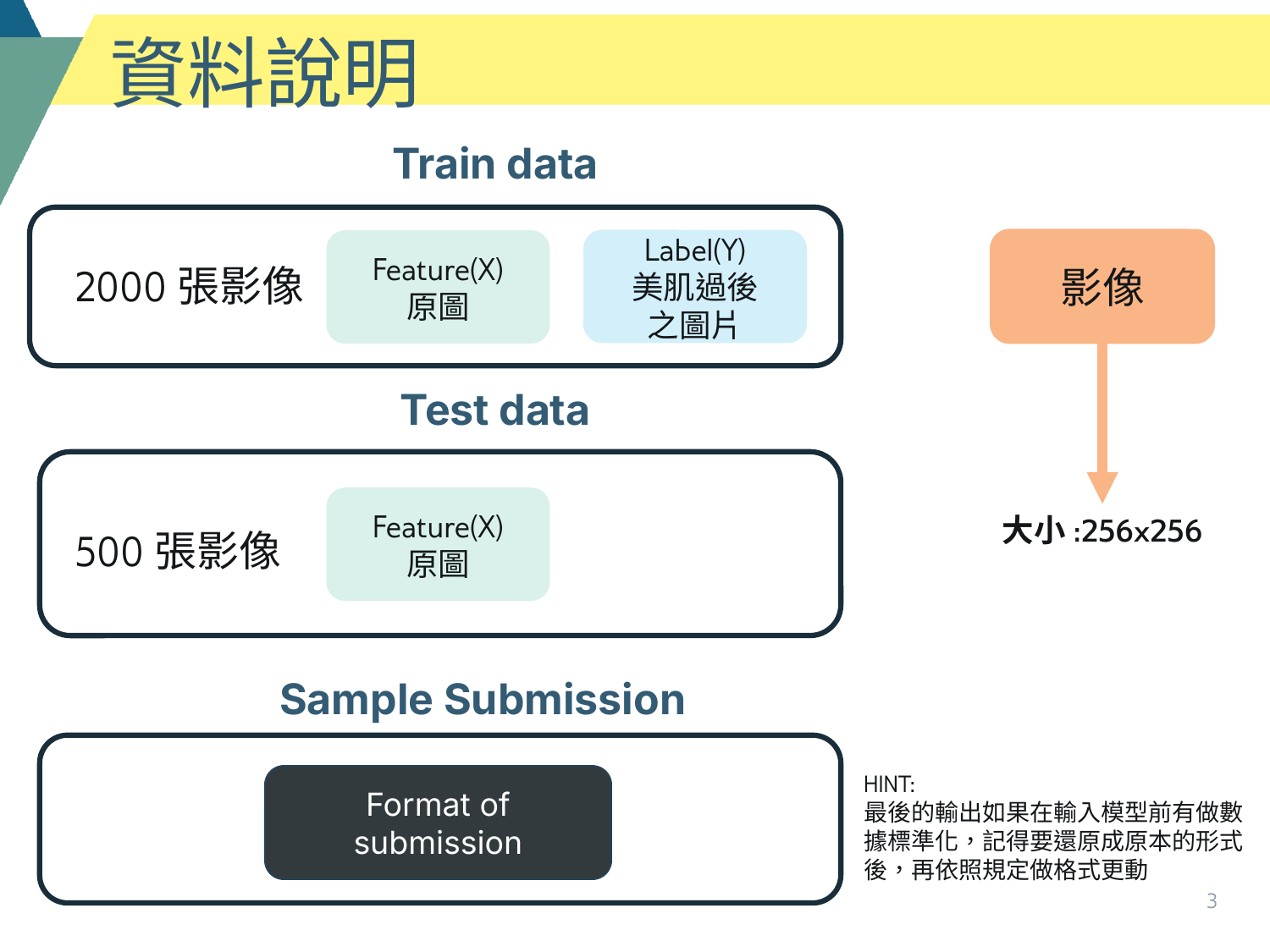

# 資料說明
Train data

Label(Y)
美肌過後
之圖片
影像
Feature(X)
原圖
2000張影像
Test data

Feature(X)
原圖
大小:256x256
500張影像
Sample Submission

Format of submission
HINT:
最後的輸出如果在輸入模型前有做數據標準化，記得要還原成原本的形式後，再依照規定做格式更動
3